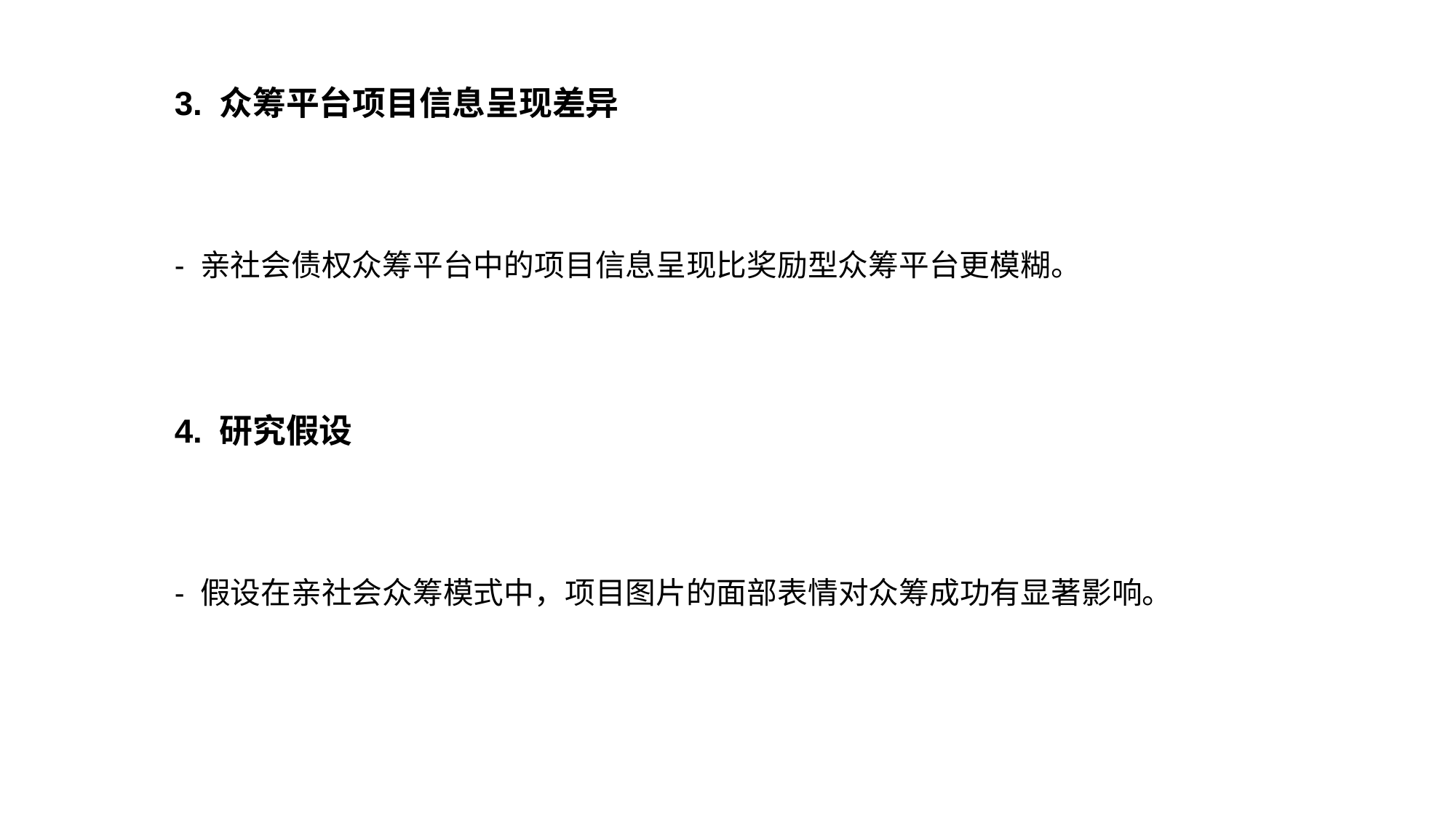

3. 众筹平台项目信息呈现差异

- 亲社会债权众筹平台中的项目信息呈现比奖励型众筹平台更模糊。
4. 研究假设
- 假设在亲社会众筹模式中，项目图片的面部表情对众筹成功有显著影响。